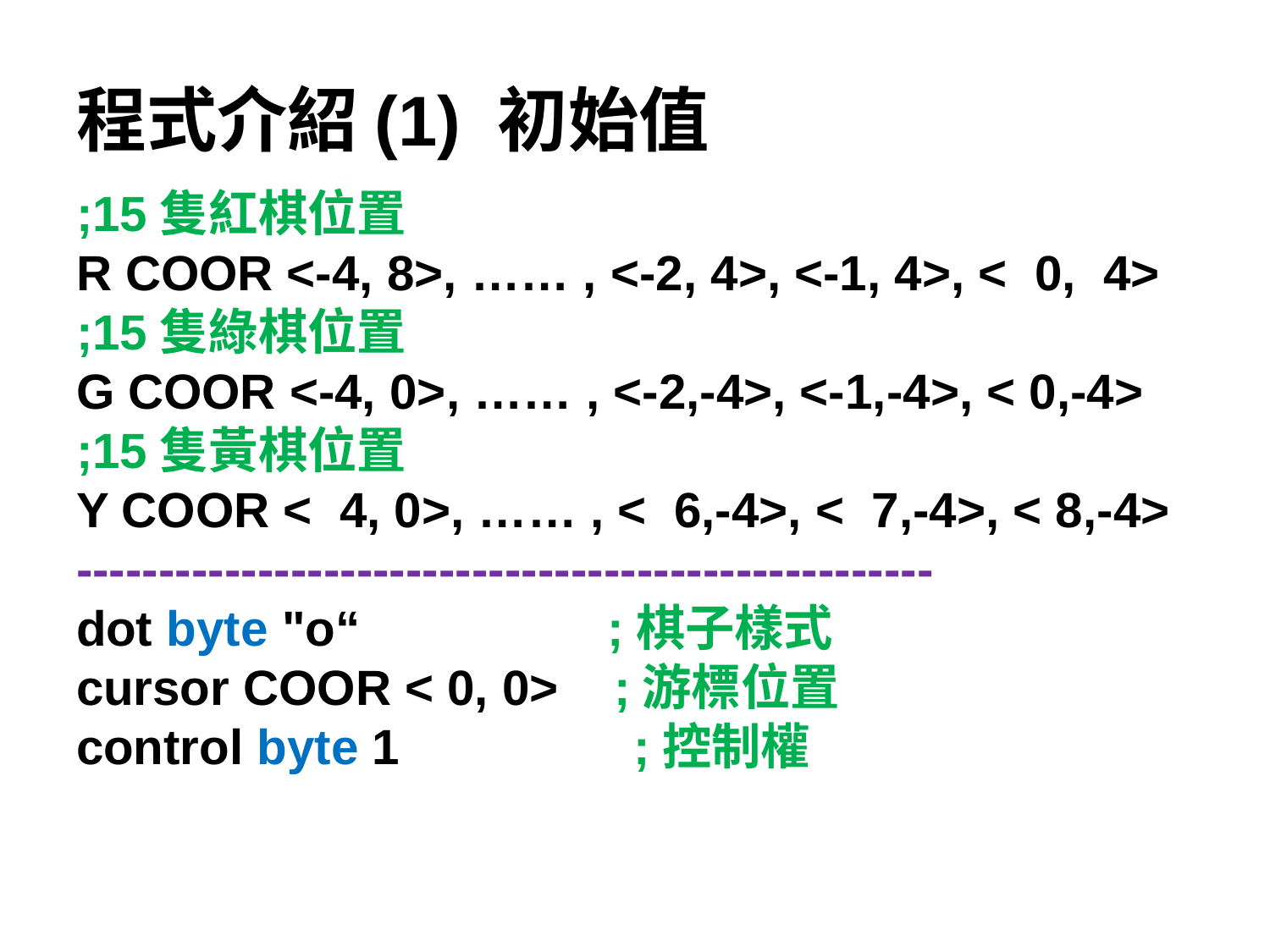

# 程式介紹(1) 初始值
;15隻紅棋位置
R COOR <-4, 8>, …… , <-2, 4>, <-1, 4>, <  0,  4>
;15隻綠棋位置
G COOR <-4, 0>, …… , <-2,-4>, <-1,-4>, < 0,-4>
;15隻黃棋位置
Y COOR <  4, 0>, …… , <  6,-4>, <  7,-4>, < 8,-4>
----------------------------------------------------
dot byte "o“                  ;棋子樣式
cursor COOR < 0, 0>    ;游標位置
control byte 1                 ;控制權